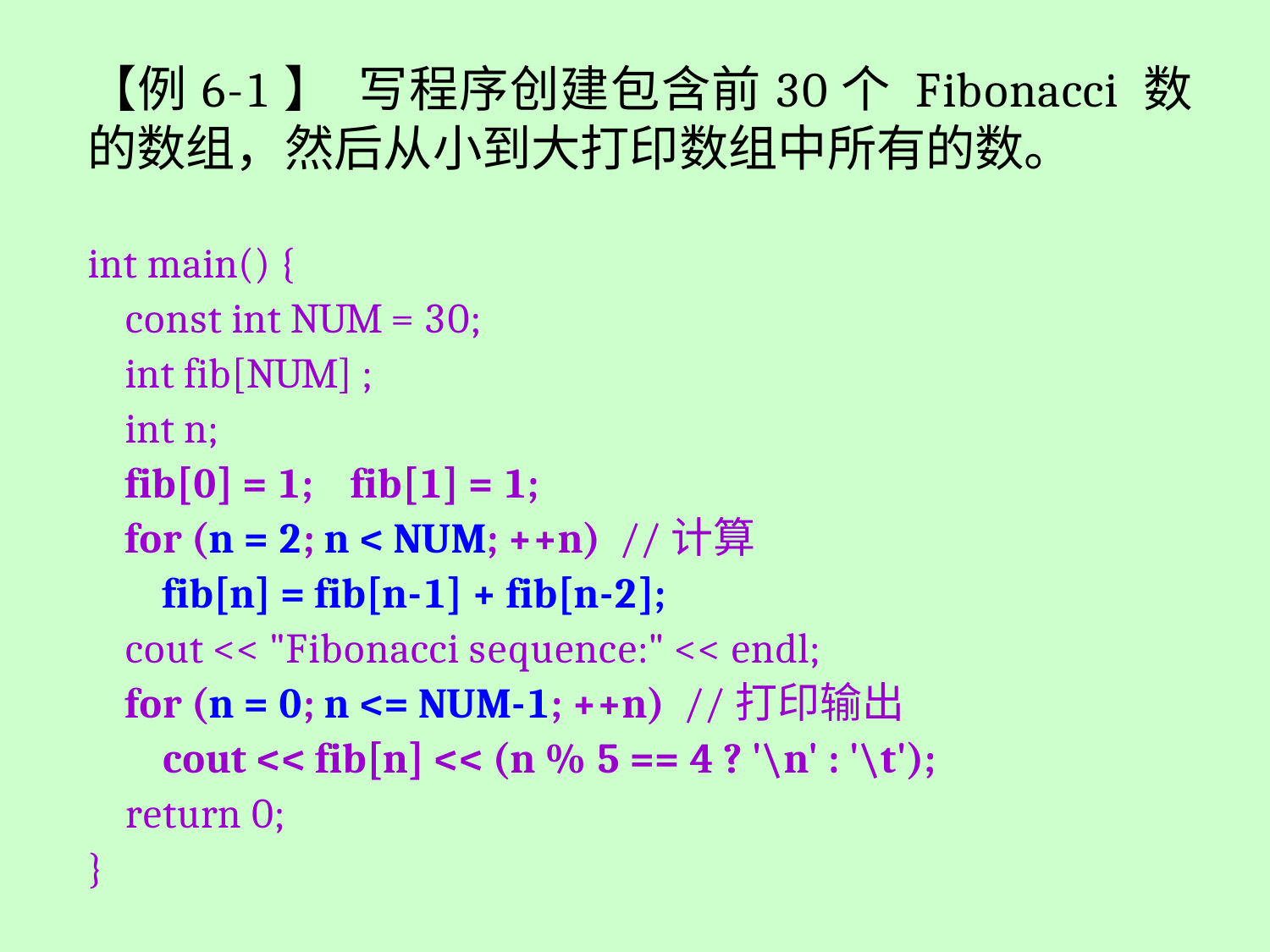

【例6-1】  写程序创建包含前30个 Fibonacci 数的数组，然后从小到大打印数组中所有的数。

int main() {
    const int NUM = 30;
    int fib[NUM] ;
    int n;
    fib[0] = 1;    fib[1] = 1;
    for (n = 2; n < NUM; ++n)  //计算
        fib[n] = fib[n-1] + fib[n-2];
    cout << "Fibonacci sequence:" << endl;
    for (n = 0; n <= NUM-1; ++n)  //打印输出
        cout << fib[n] << (n % 5 == 4 ? '\n' : '\t');
    return 0;
}
14